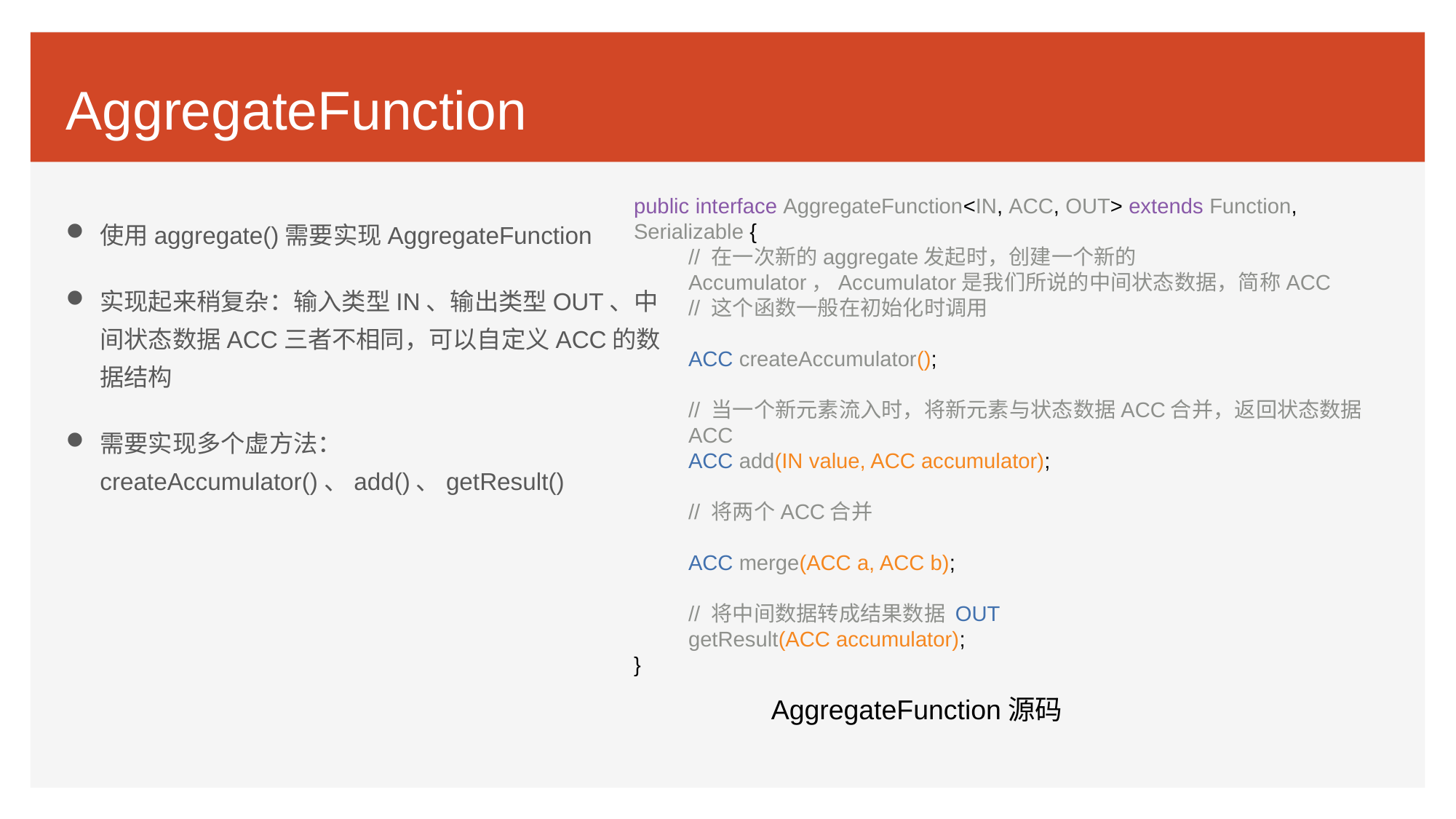

# AggregateFunction
public interface AggregateFunction<IN, ACC, OUT> extends Function, Serializable {
// 在一次新的aggregate发起时，创建一个新的Accumulator，Accumulator是我们所说的中间状态数据，简称ACC
// 这个函数一般在初始化时调用

ACC createAccumulator();

// 当一个新元素流入时，将新元素与状态数据ACC合并，返回状态数据ACC
ACC add(IN value, ACC accumulator);

// 将两个ACC合并

ACC merge(ACC a, ACC b);

// 将中间数据转成结果数据 OUT
getResult(ACC accumulator);
}
使用aggregate()需要实现AggregateFunction
实现起来稍复杂：输入类型IN、输出类型OUT、中间状态数据ACC三者不相同，可以自定义ACC的数据结构
需要实现多个虚方法：createAccumulator()、add()、getResult()

AggregateFunction源码